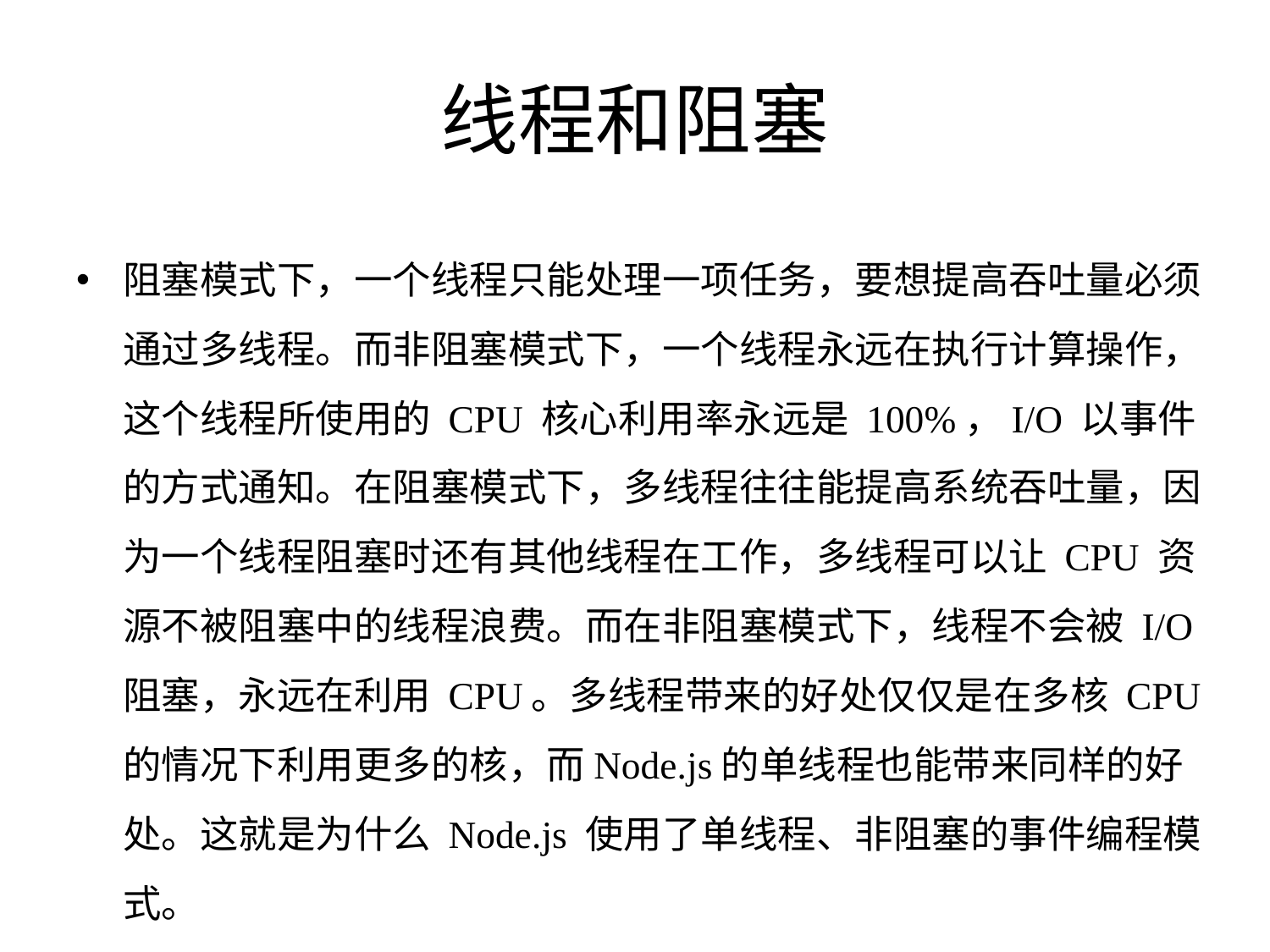

# 线程和阻塞
阻塞模式下，一个线程只能处理一项任务，要想提高吞吐量必须通过多线程。而非阻塞模式下，一个线程永远在执行计算操作，这个线程所使用的 CPU 核心利用率永远是 100%，I/O 以事件的方式通知。在阻塞模式下，多线程往往能提高系统吞吐量，因为一个线程阻塞时还有其他线程在工作，多线程可以让 CPU 资源不被阻塞中的线程浪费。而在非阻塞模式下，线程不会被 I/O 阻塞，永远在利用 CPU。多线程带来的好处仅仅是在多核 CPU 的情况下利用更多的核，而Node.js的单线程也能带来同样的好处。这就是为什么 Node.js 使用了单线程、非阻塞的事件编程模式。